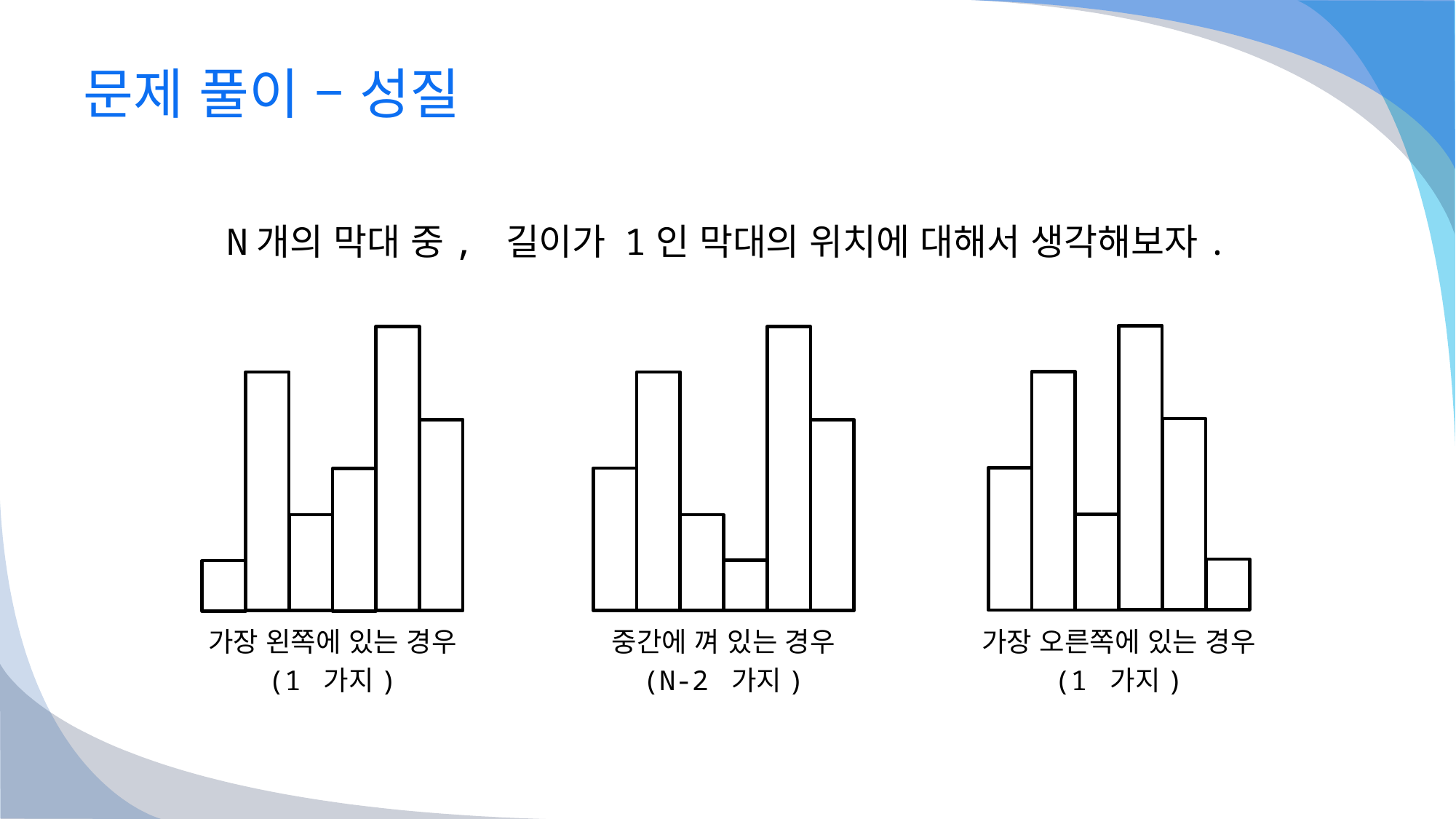

# 문제 풀이 – 성질

N개의 막대 중, 길이가 1인 막대의 위치에 대해서 생각해보자.

가장 왼쪽에 있는 경우
(1 가지)
중간에 껴 있는 경우
(N-2 가지)
가장 오른쪽에 있는 경우
(1 가지)